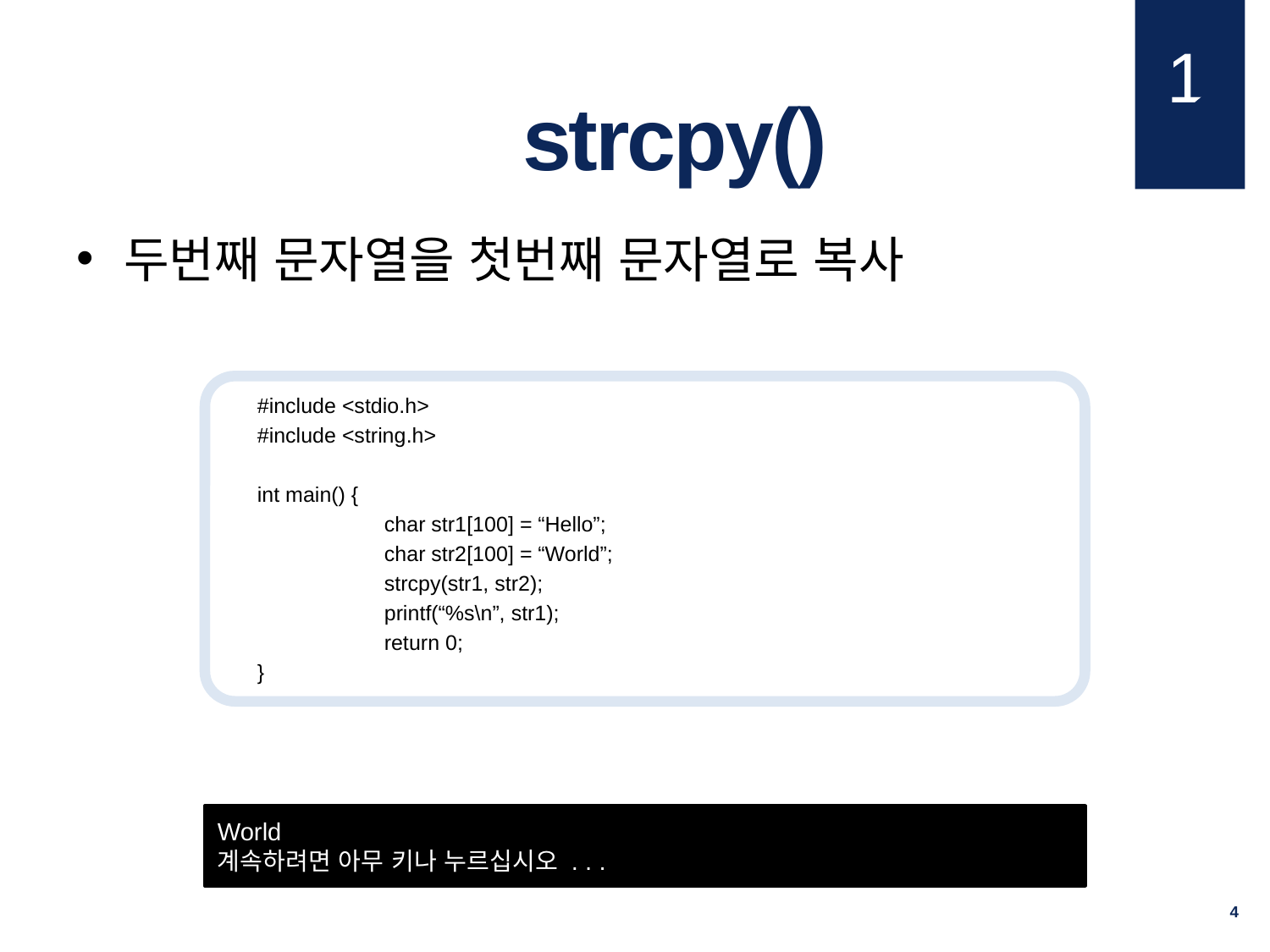

1

strcpy()
두번째 문자열을 첫번째 문자열로 복사

#include <stdio.h>
#include <string.h>

int main() {
	char str1[100] = “Hello”;
	char str2[100] = “World”;
	strcpy(str1, str2);
	printf(“%s\n”, str1);
	return 0;
}
World
계속하려면 아무 키나 누르십시오 . . .
4